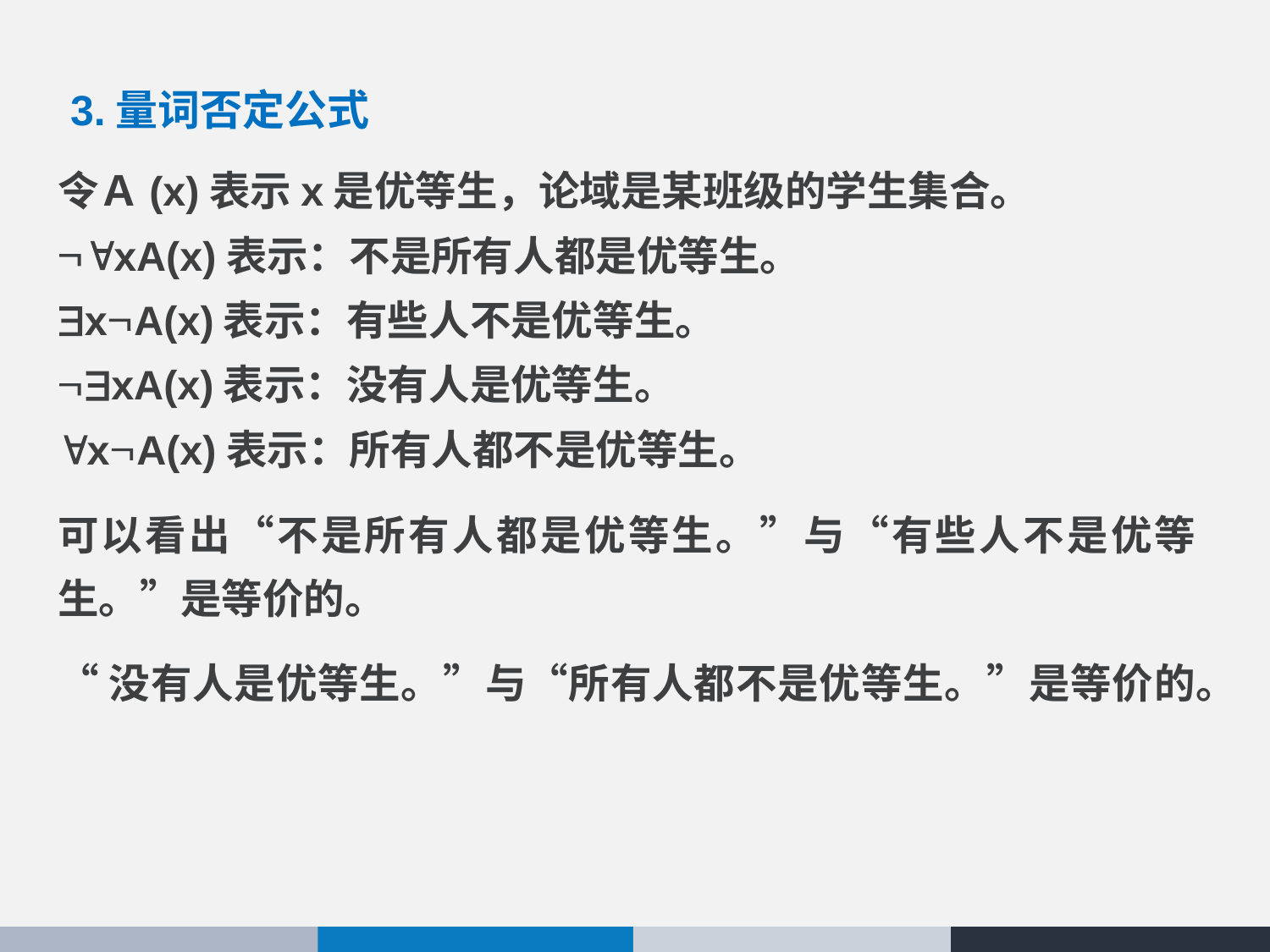

# 3.量词否定公式
令Ａ(x)表示x是优等生，论域是某班级的学生集合。
¬∀xA(x)表示：不是所有人都是优等生。
∃x¬A(x)表示：有些人不是优等生。
¬∃xA(x)表示：没有人是优等生。
∀x¬A(x)表示：所有人都不是优等生。
可以看出“不是所有人都是优等生。”与“有些人不是优等生。”是等价的。
“没有人是优等生。”与“所有人都不是优等生。”是等价的。